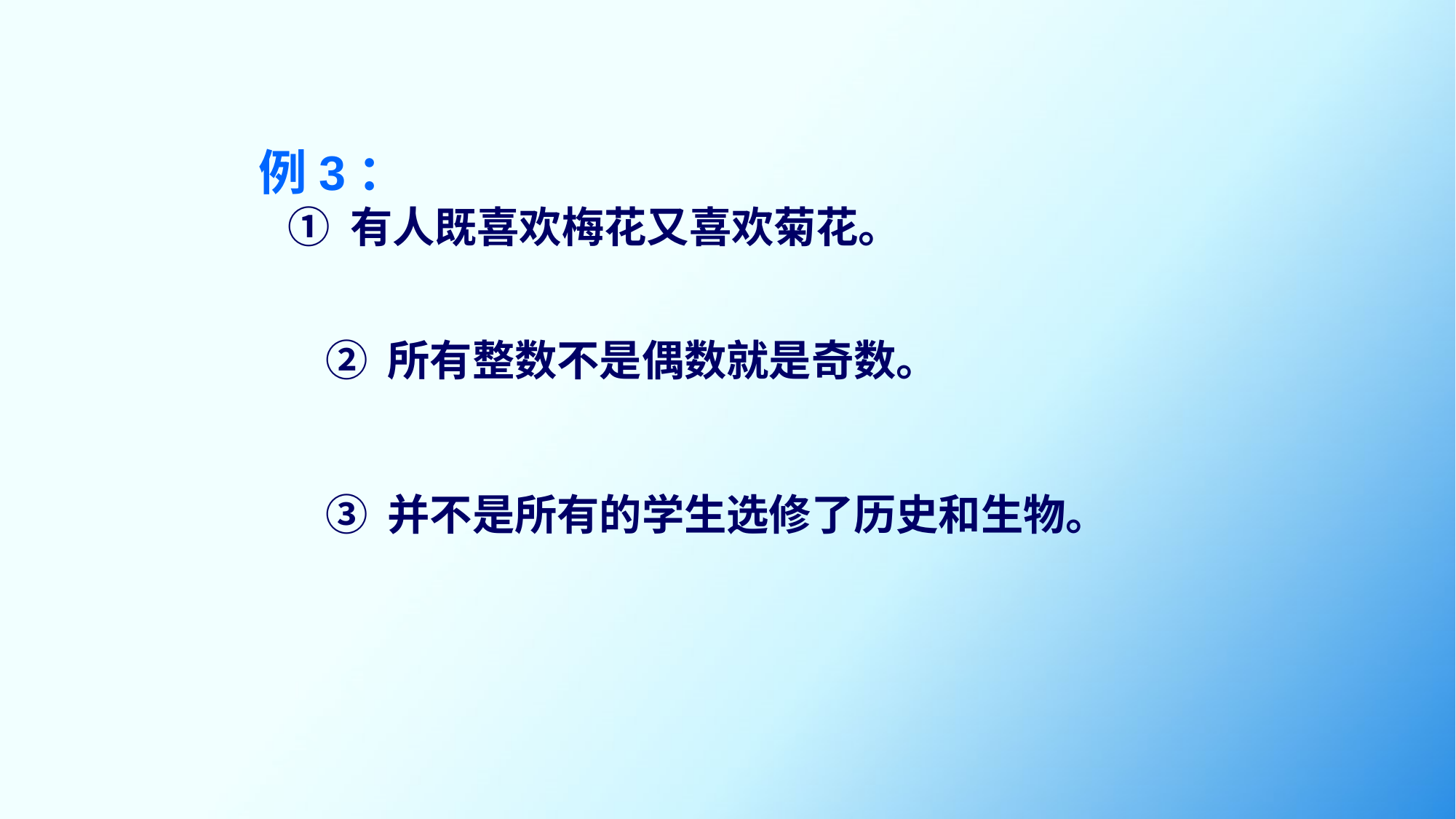

例3：
   ① 有人既喜欢梅花又喜欢菊花。
② 所有整数不是偶数就是奇数。
③ 并不是所有的学生选修了历史和生物。
37